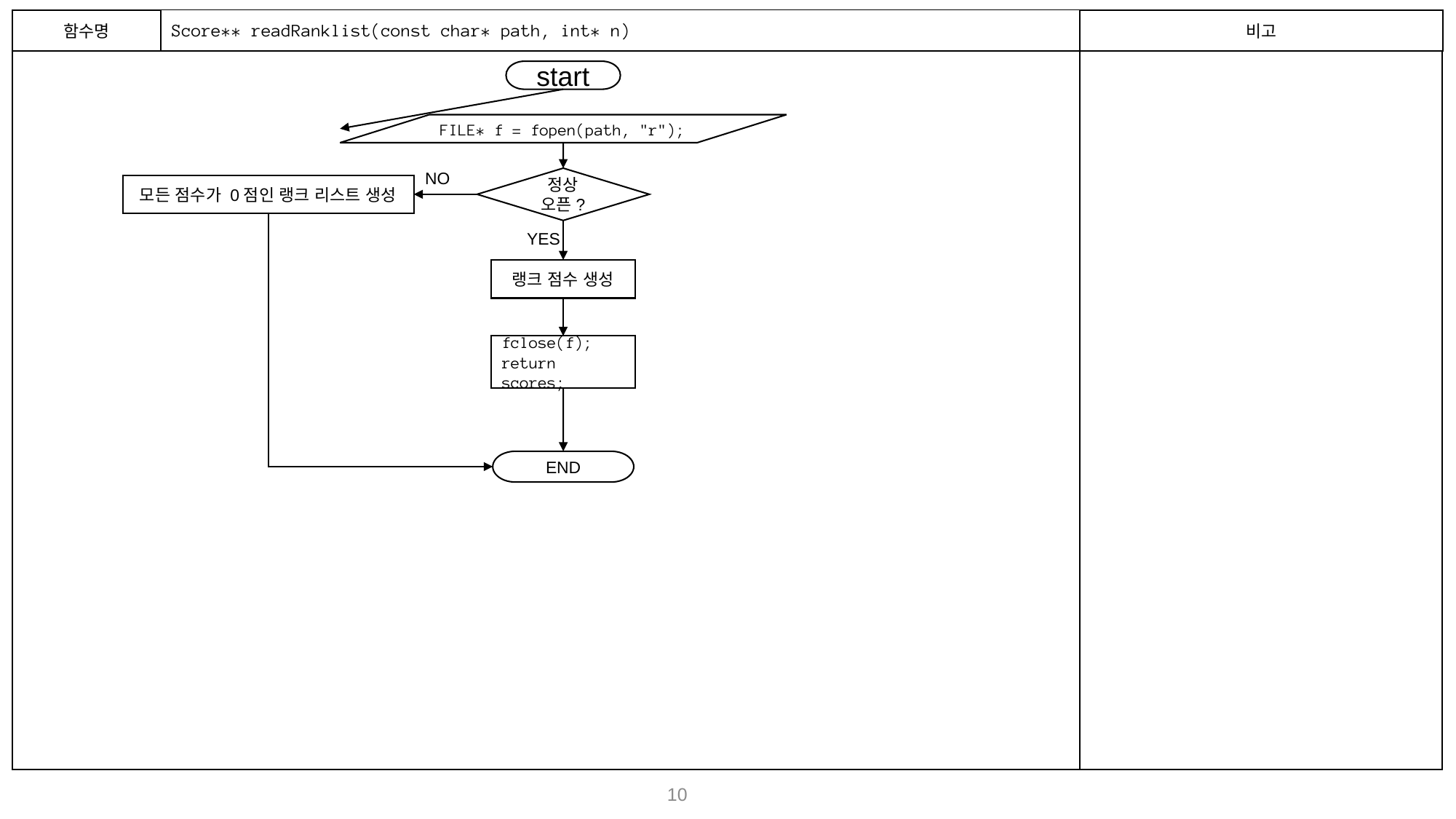

함수명
# Score** readRanklist(const char* path, int* n)
비고

start
FILE* f = fopen(path, "r");
NO
정상 오픈?
모든 점수가 0점인 랭크 리스트 생성
YES
랭크 점수 생성
fclose(f);
return scores;
END
10